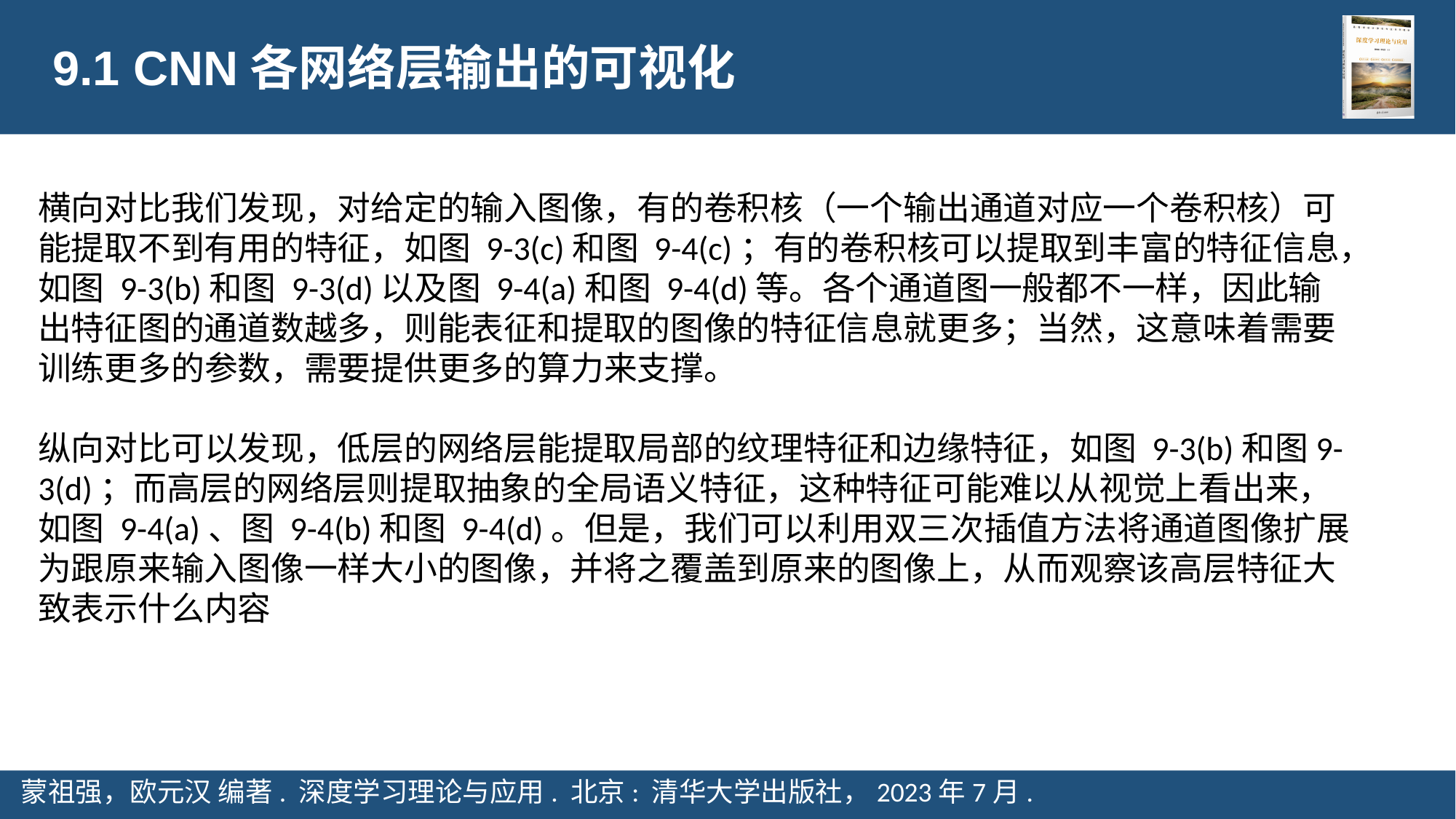

9.1 CNN各网络层输出的可视化
横向对比我们发现，对给定的输入图像，有的卷积核（一个输出通道对应一个卷积核）可能提取不到有用的特征，如图 9-3(c)和图 9-4(c)；有的卷积核可以提取到丰富的特征信息，如图 9-3(b)和图 9-3(d)以及图 9-4(a)和图 9-4(d)等。各个通道图一般都不一样，因此输出特征图的通道数越多，则能表征和提取的图像的特征信息就更多；当然，这意味着需要训练更多的参数，需要提供更多的算力来支撑。

纵向对比可以发现，低层的网络层能提取局部的纹理特征和边缘特征，如图 9-3(b)和图9-3(d)；而高层的网络层则提取抽象的全局语义特征，这种特征可能难以从视觉上看出来，如图 9-4(a)、图 9-4(b)和图 9-4(d)。但是，我们可以利用双三次插值方法将通道图像扩展为跟原来输入图像一样大小的图像，并将之覆盖到原来的图像上，从而观察该高层特征大致表示什么内容